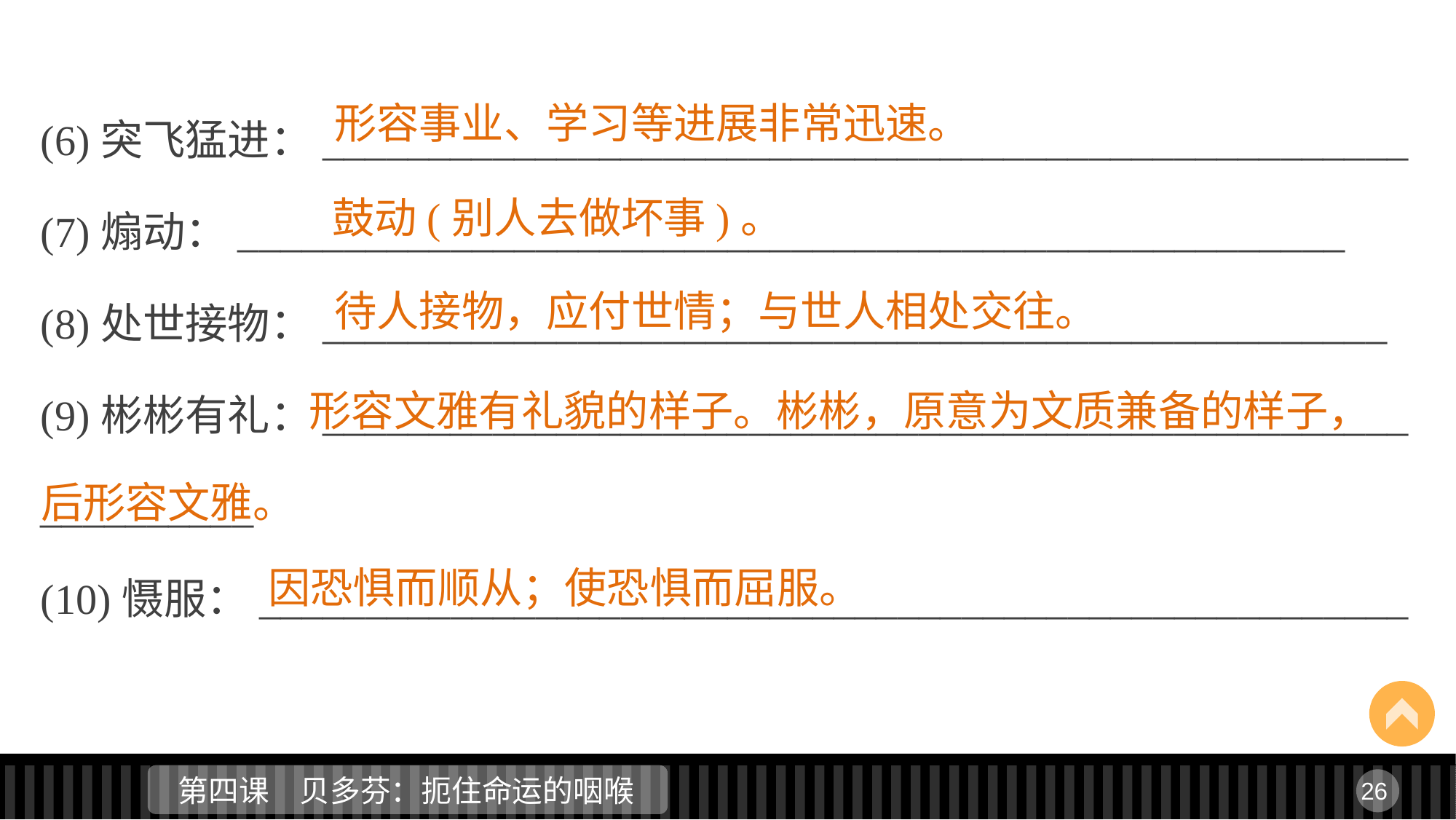

形容事业、学习等进展非常迅速。
(6)突飞猛进：___________________________________________________
(7)煽动：____________________________________________________
(8)处世接物：__________________________________________________
(9)彬彬有礼：___________________________________________________
__________
(10)慑服：______________________________________________________
鼓动(别人去做坏事)。
待人接物，应付世情；与世人相处交往。
                           形容文雅有礼貌的样子。彬彬，原意为文质兼备的样子，后形容文雅。
因恐惧而顺从；使恐惧而屈服。